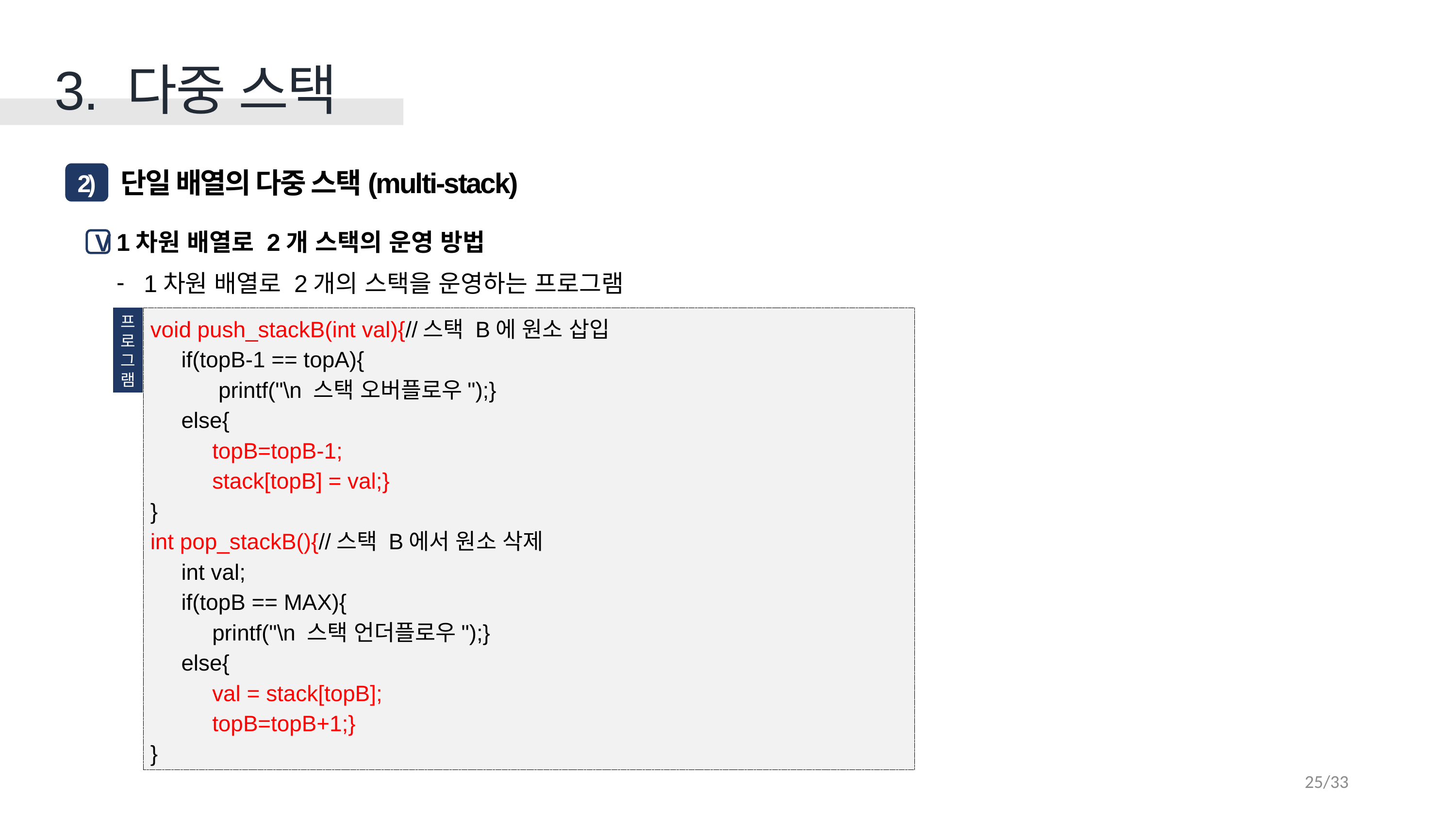

3. 다중 스택

 단일 배열의 다중 스택(multi-stack)
2)
1차원 배열로 2개 스택의 운영 방법

1차원 배열로 2개의 스택을 운영하는 프로그램
V
프
로
그
램
void push_stackB(int val){//스택 B에 원소 삽입
     if(topB-1 == topA){
           printf("\n 스택 오버플로우");}
     else{
          topB=topB-1;
          stack[topB] = val;}
}
int pop_stackB(){//스택 B에서 원소 삭제
     int val;
     if(topB == MAX){
          printf("\n 스택 언더플로우");}
     else{
          val = stack[topB];
          topB=topB+1;}
}
25/33